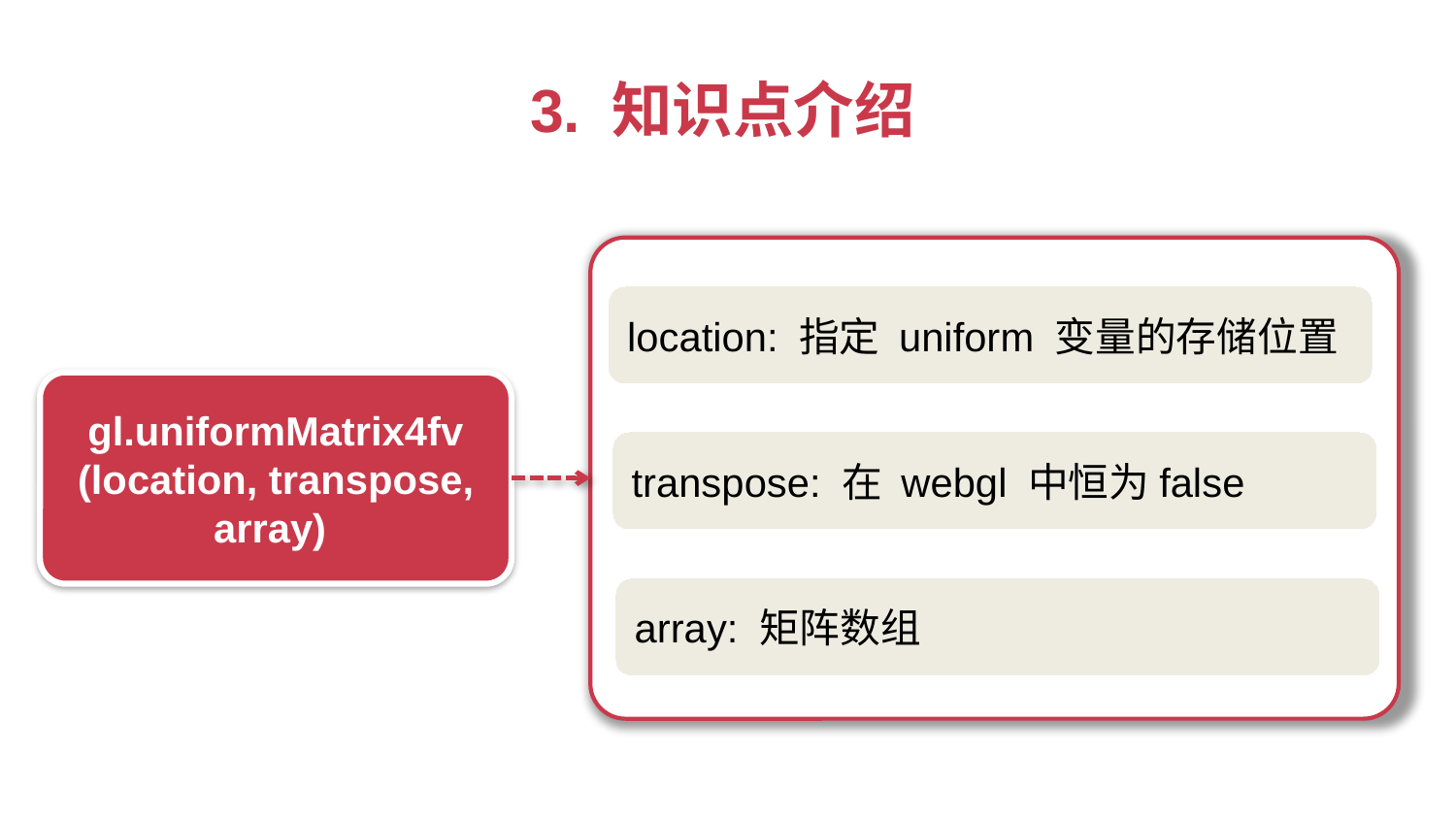

3. 知识点介绍

location: 指定 uniform 变量的存储位置
gl.uniformMatrix4fv
(location, transpose, array)
transpose: 在 webgl 中恒为false
array: 矩阵数组